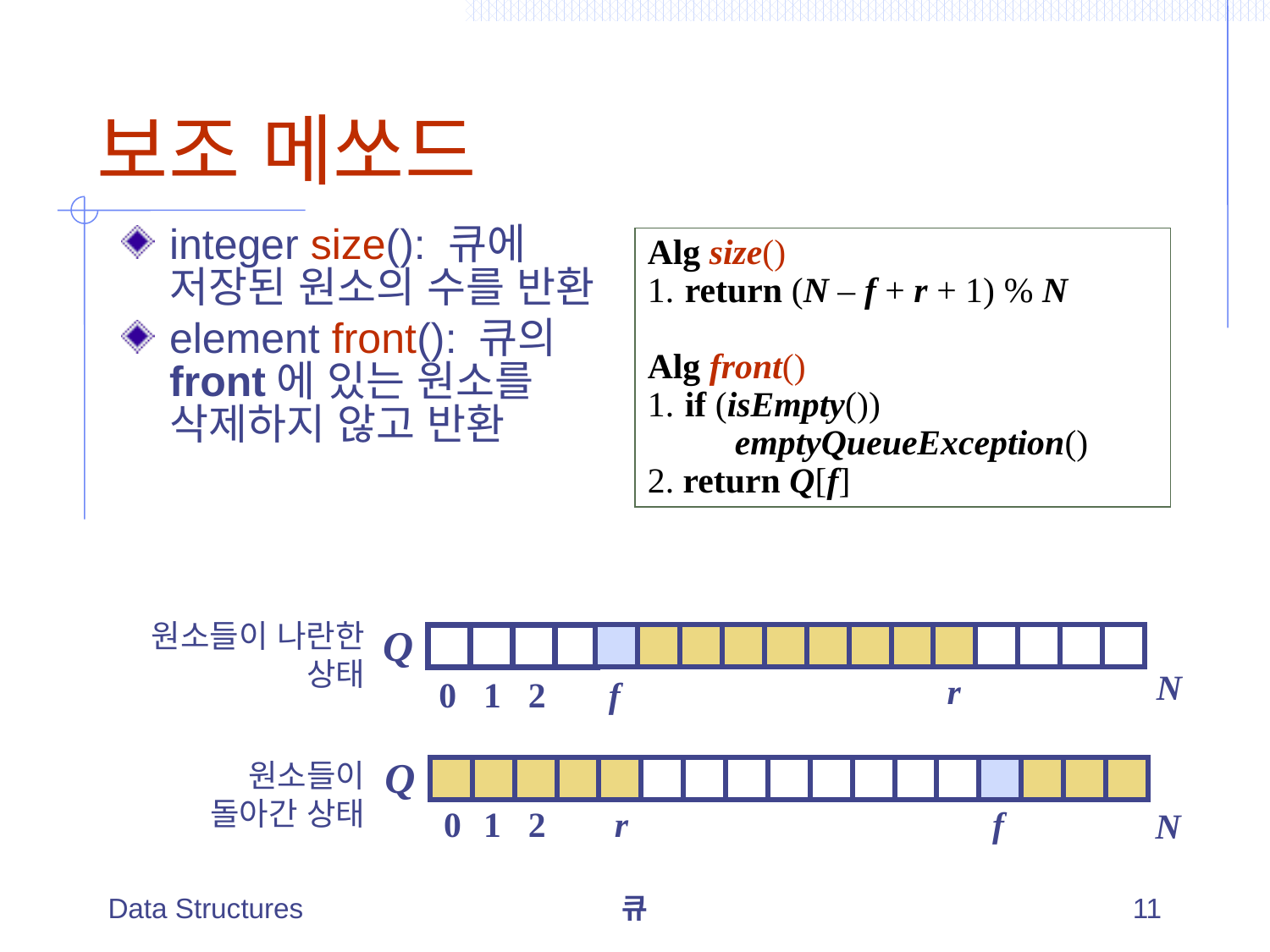

# 보조 메쏘드
integer size(): 큐에 저장된 원소의 수를 반환
element front(): 큐의 front에 있는 원소를 삭제하지 않고 반환
Alg size()
1.	return (N – f + r + 1) % N

Alg front()
1.	if (isEmpty())
		emptyQueueException()
2. return Q[f]
원소들이 나란한 상태
Q

N
r
0
1
2
f
Q
원소들이
돌아간 상태

0
1
2
r
f
N
Data Structures
큐
11